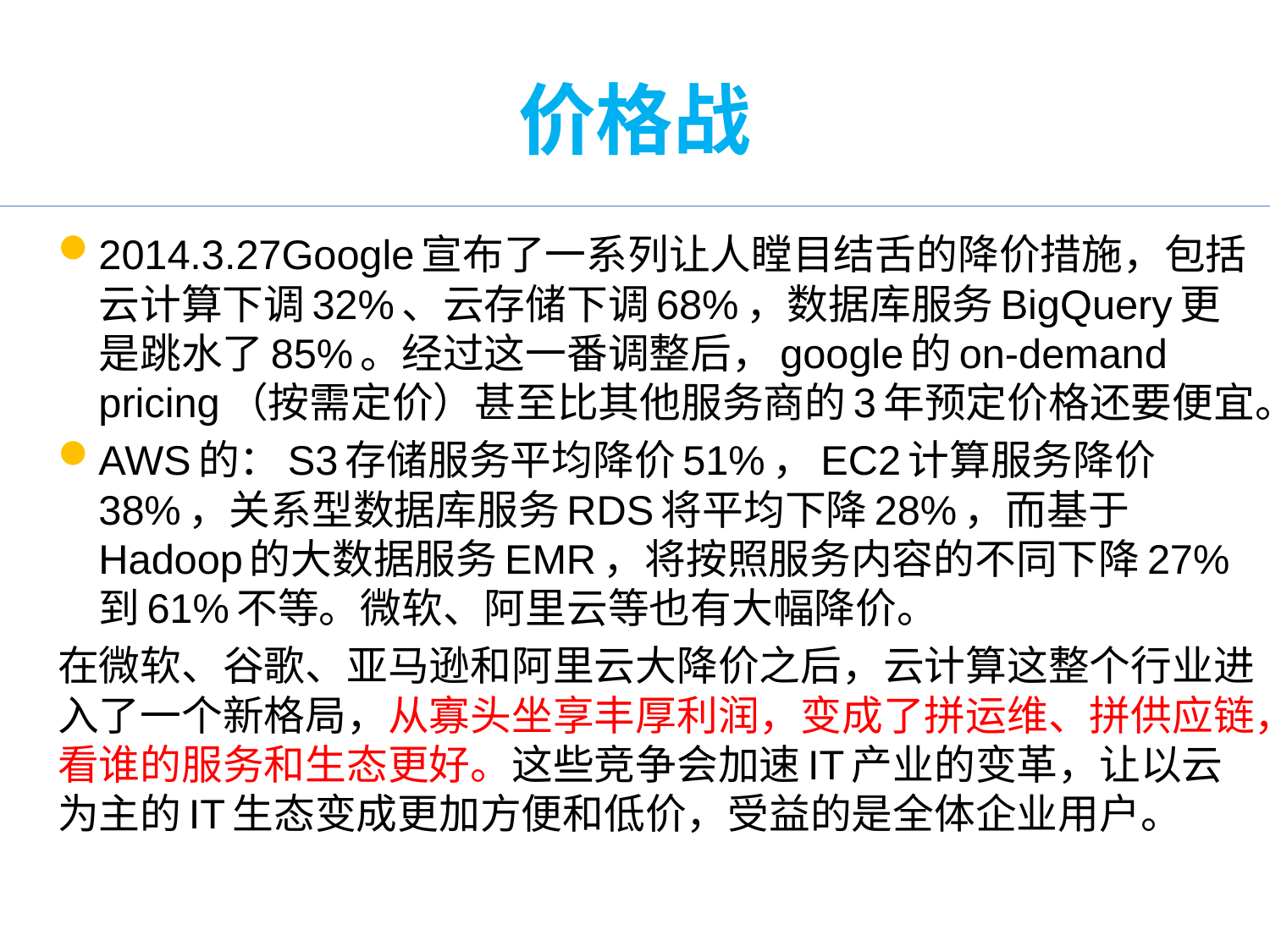

# 价格战
2014.3.27Google宣布了一系列让人瞠目结舌的降价措施，包括云计算下调32%、云存储下调68%，数据库服务BigQuery更是跳水了85%。经过这一番调整后，google的on-demand pricing（按需定价）甚至比其他服务商的3年预定价格还要便宜。
AWS的：S3存储服务平均降价51%，EC2计算服务降价38%，关系型数据库服务RDS将平均下降28%，而基于Hadoop的大数据服务EMR，将按照服务内容的不同下降27%到61%不等。微软、阿里云等也有大幅降价。
在微软、谷歌、亚马逊和阿里云大降价之后，云计算这整个行业进入了一个新格局，从寡头坐享丰厚利润，变成了拼运维、拼供应链，看谁的服务和生态更好。这些竞争会加速IT产业的变革，让以云为主的IT生态变成更加方便和低价，受益的是全体企业用户。